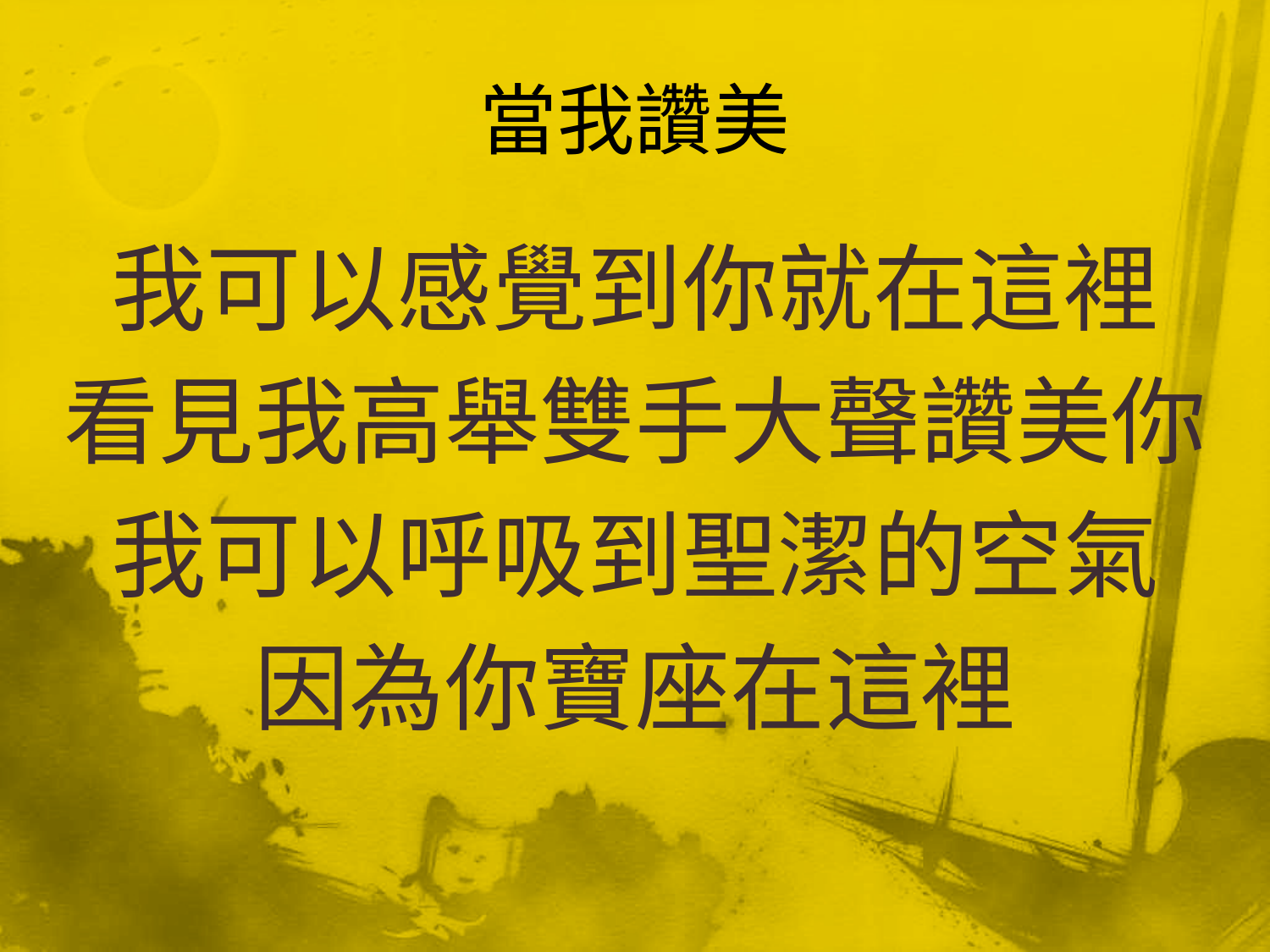

# 當我讚美
我可以感覺到你就在這裡
看見我高舉雙手大聲讚美你
我可以呼吸到聖潔的空氣
因為你寶座在這裡